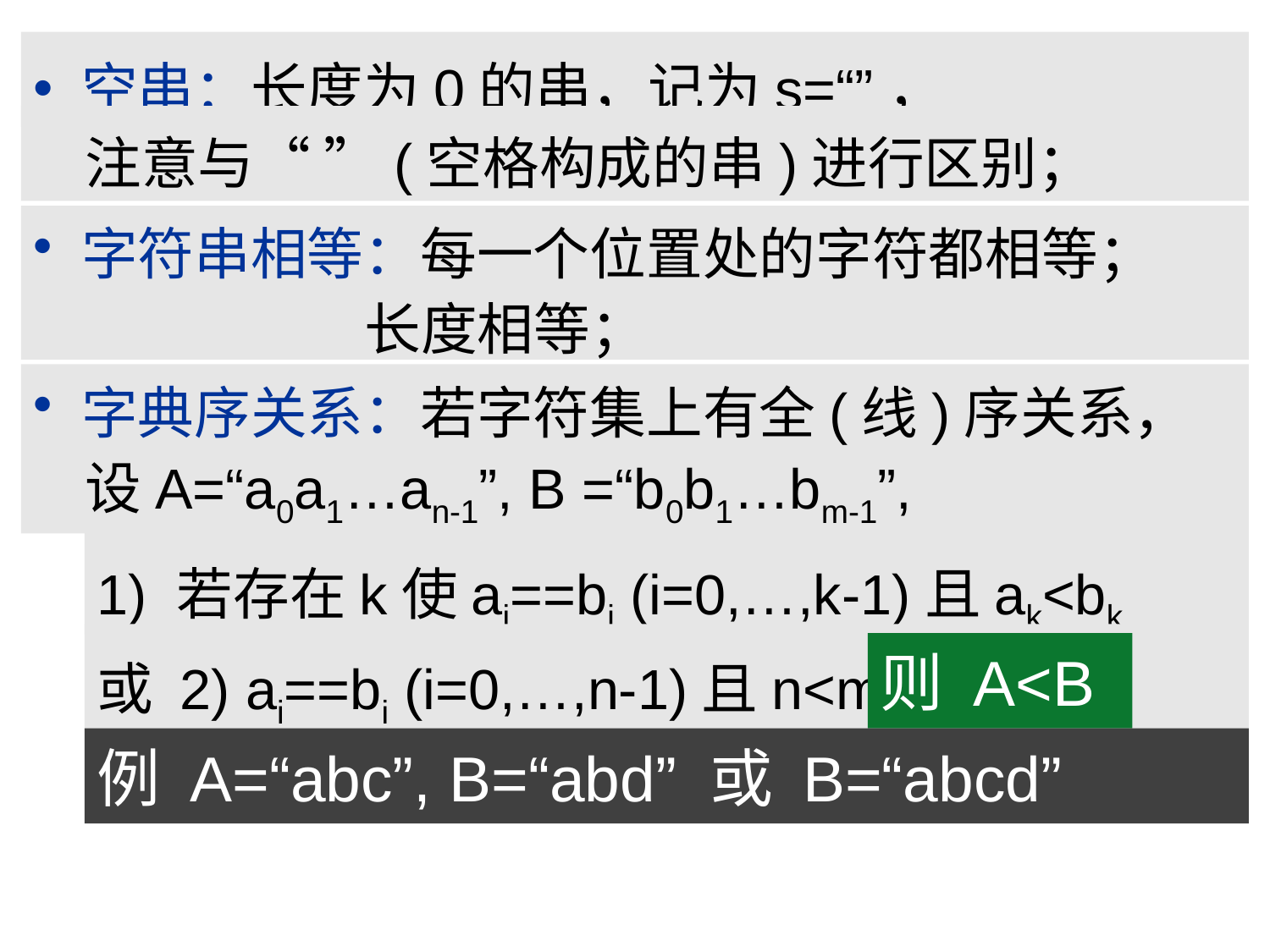

空串：长度为0的串，记为s=“”，
   注意与“ ”(空格构成的串)进行区别；
字符串相等：每一个位置处的字符都相等；
                         长度相等；
字典序关系：若字符集上有全(线)序关系，
   设A=“a0a1…an-1”, B =“b0b1…bm-1”,
1) 若存在k使ai==bi (i=0,…,k-1)且ak<bk
或 2) ai==bi (i=0,…,n-1)且n<m
则 A<B
例 A=“abc”, B=“abd” 或 B=“abcd”